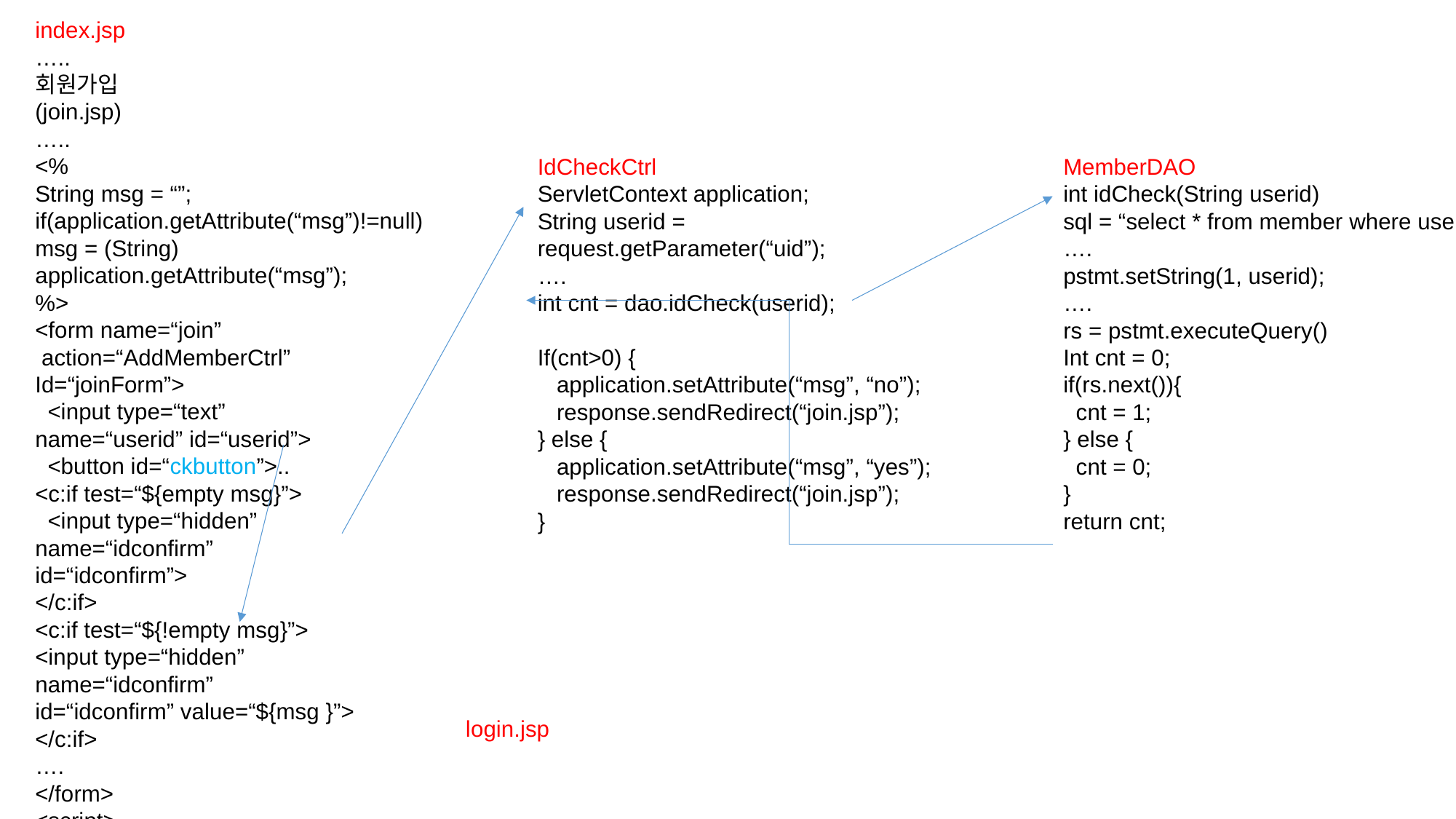

index.jsp
…..
회원가입
(join.jsp)
…..
<%
String msg = “”;   if(application.getAttribute(“msg”)!=null)
msg = (String) application.getAttribute(“msg”);
%>
<form name=“join”
 action=“AddMemberCtrl”
Id=“joinForm”>
  <input type=“text”
name=“userid” id=“userid”>
  <button id=“ckbutton”>..
<c:if test=“${empty msg}”>
  <input type=“hidden”
name=“idconfirm”
id=“idconfirm”>
</c:if>
<c:if test=“${!empty msg}”>
<input type=“hidden”
name=“idconfirm”
id=“idconfirm” value=“${msg }”>
</c:if>
….
</form>
<script>
$(“#ckbutton”).click(function() {
   var uid = $(“#userid”).val();
   location.href=“IdCheckCtrl?uid
=”+uid;
});
IdCheckCtrl
ServletContext application;
String userid =
request.getParameter(“uid”);
….
int cnt = dao.idCheck(userid);

If(cnt>0) {
   application.setAttribute(“msg”, “no”);
   response.sendRedirect(“join.jsp”);
} else {
   application.setAttribute(“msg”, “yes”);
   response.sendRedirect(“join.jsp”);
}
MemberDAO
int idCheck(String userid)
sql = “select * from member where userid=?”;
….
pstmt.setString(1, userid);
….
rs = pstmt.executeQuery()
Int cnt = 0;
if(rs.next()){
  cnt = 1;
} else {
  cnt = 0;
}
return cnt;
login.jsp